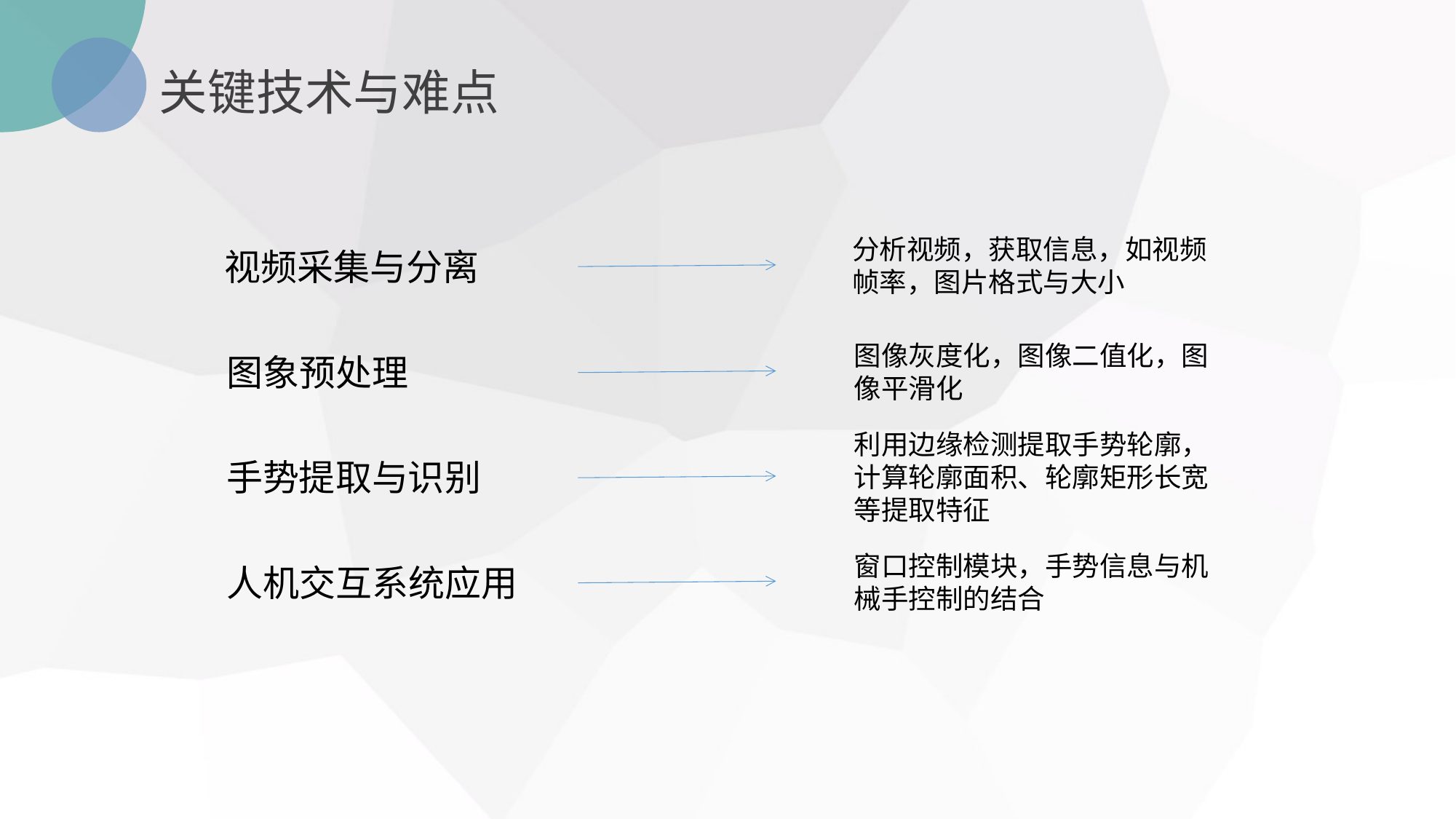

关键技术与难点
分析视频，获取信息，如视频帧率，图片格式与大小
视频采集与分离
图像灰度化，图像二值化，图像平滑化
图象预处理
利用边缘检测提取手势轮廓，计算轮廓面积、轮廓矩形长宽等提取特征
手势提取与识别
窗口控制模块，手势信息与机械手控制的结合
人机交互系统应用